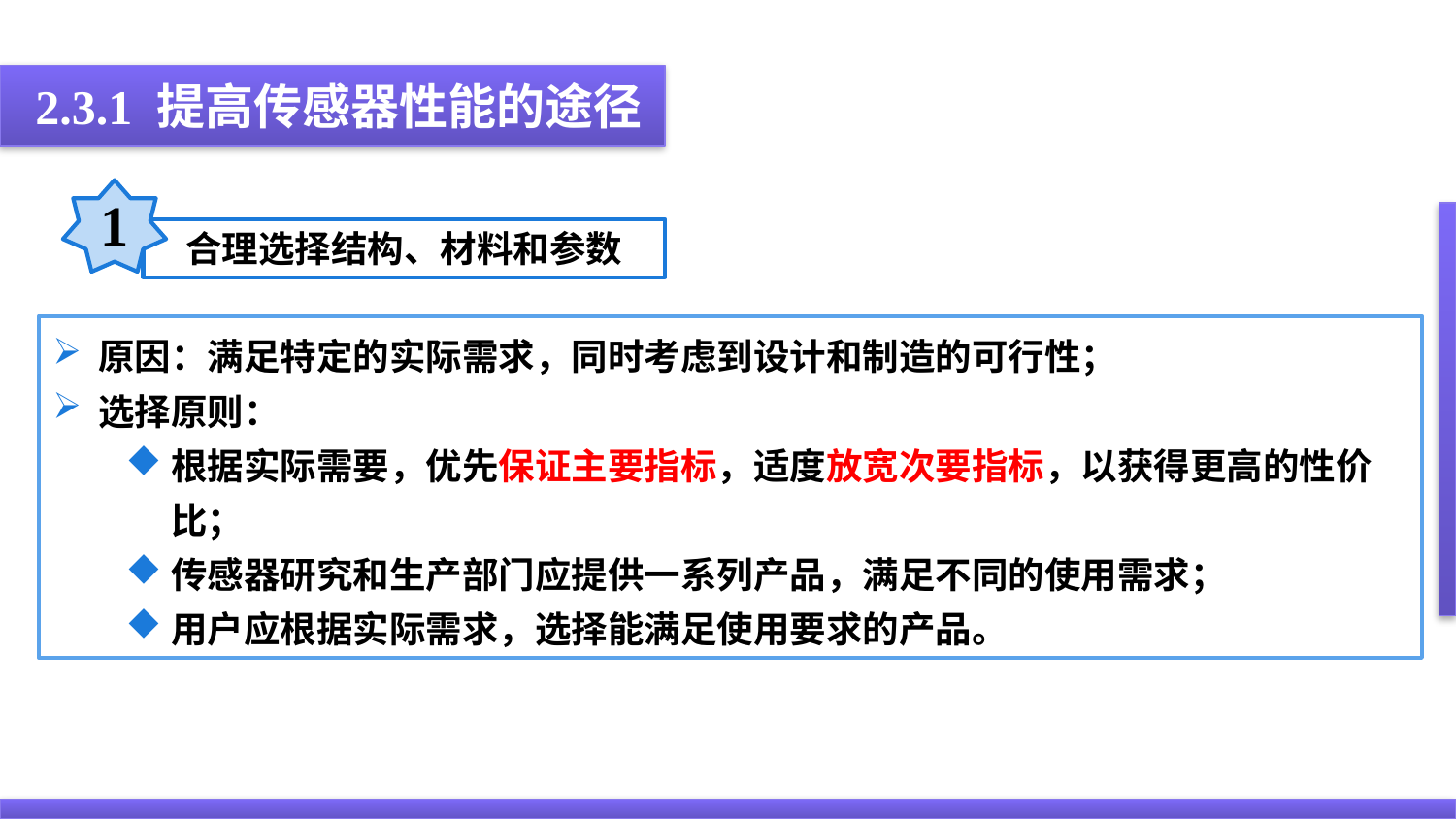

2.3.1 提高传感器性能的途径
1
合理选择结构、材料和参数
原因：满足特定的实际需求，同时考虑到设计和制造的可行性；
选择原则：
根据实际需要，优先保证主要指标，适度放宽次要指标，以获得更高的性价比；
传感器研究和生产部门应提供一系列产品，满足不同的使用需求；
用户应根据实际需求，选择能满足使用要求的产品。